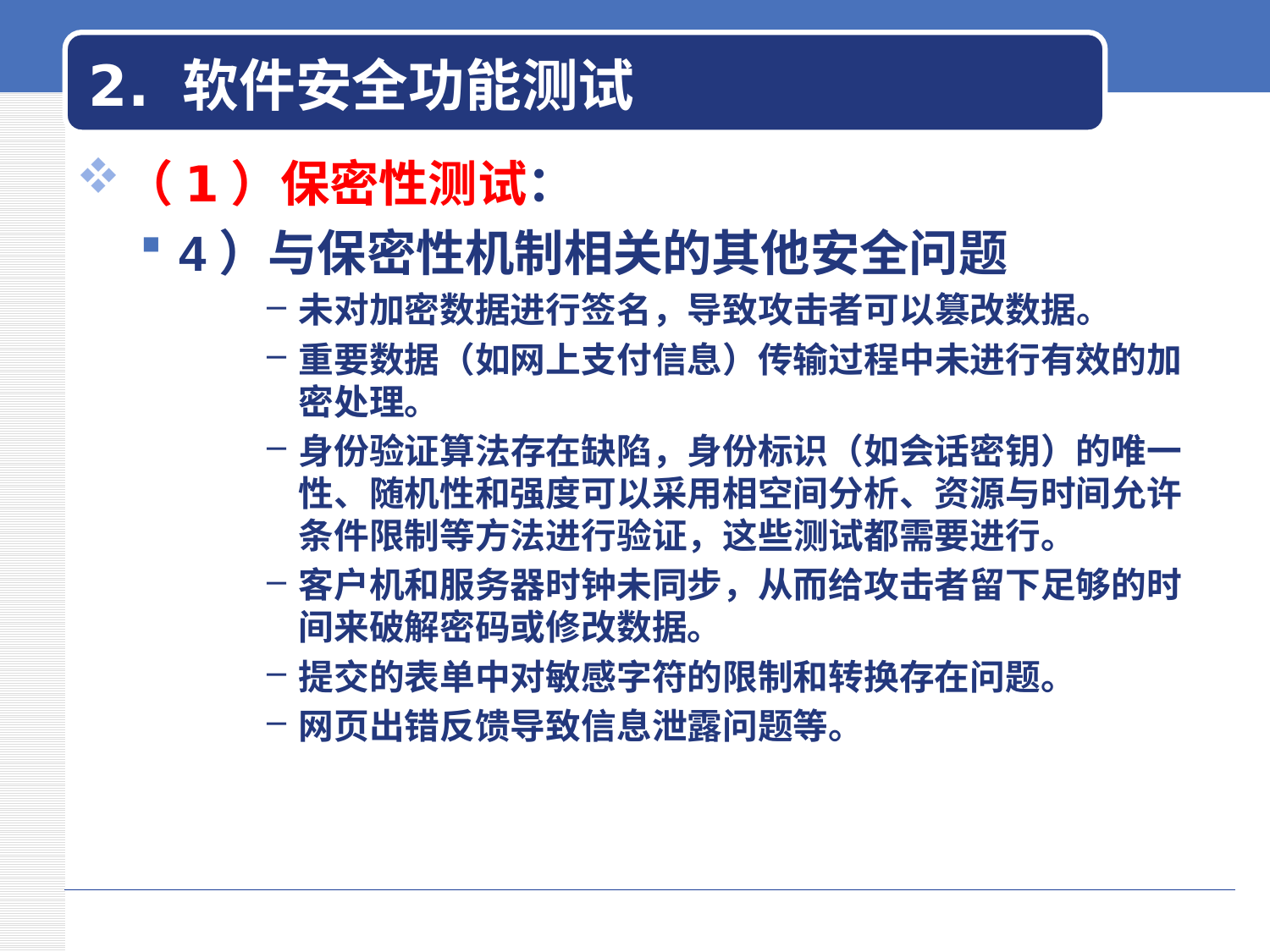

# 2. 软件安全功能测试
（1）保密性测试：
4）与保密性机制相关的其他安全问题
未对加密数据进行签名，导致攻击者可以篡改数据。
重要数据（如网上支付信息）传输过程中未进行有效的加密处理。
身份验证算法存在缺陷，身份标识（如会话密钥）的唯一性、随机性和强度可以采用相空间分析、资源与时间允许条件限制等方法进行验证，这些测试都需要进行。
客户机和服务器时钟未同步，从而给攻击者留下足够的时间来破解密码或修改数据。
提交的表单中对敏感字符的限制和转换存在问题。
网页出错反馈导致信息泄露问题等。